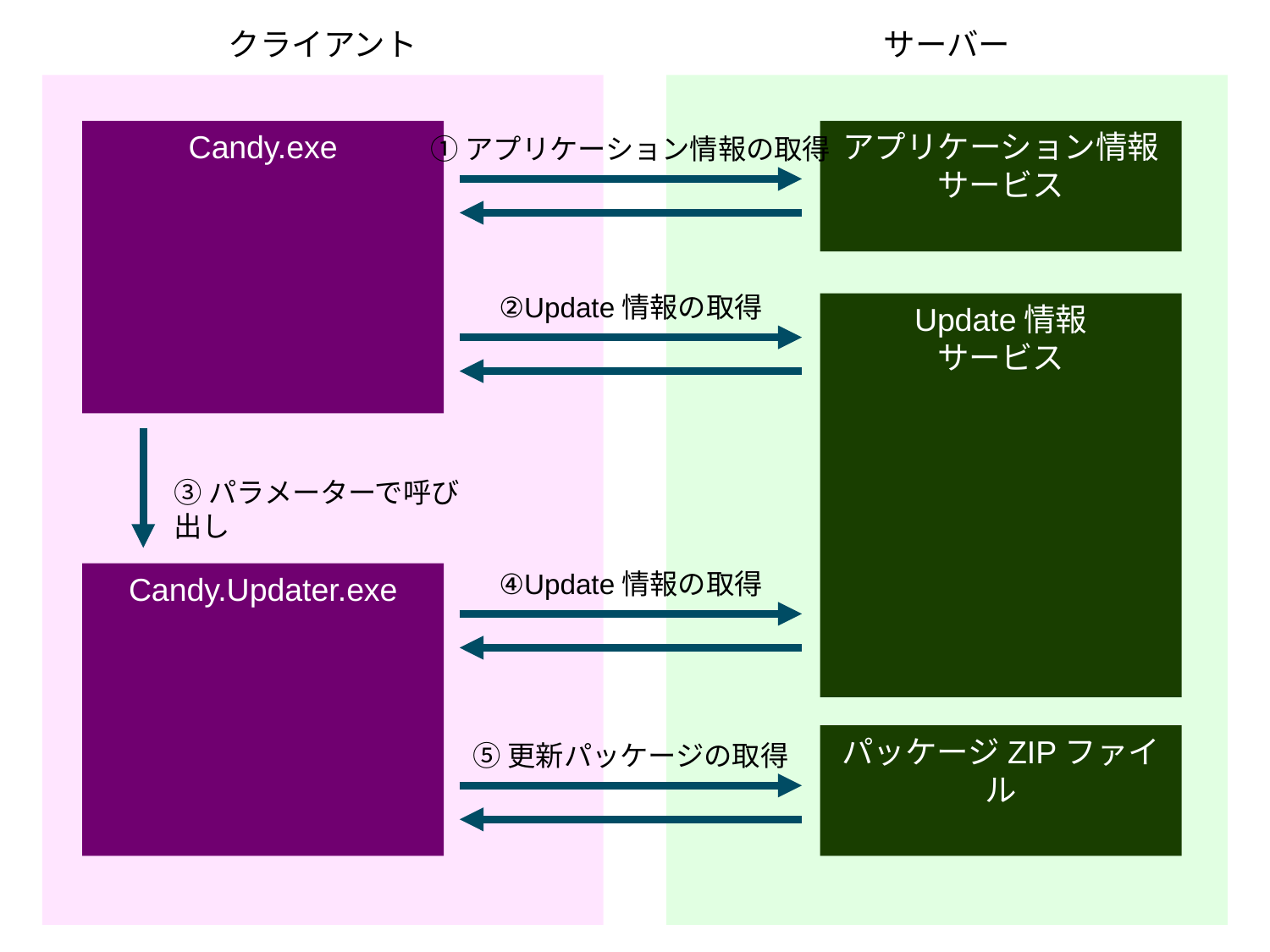

クライアント
サーバー

Candy.exe
アプリケーション情報
サービス
①アプリケーション情報の取得
②Update情報の取得
Update情報
サービス
③パラメーターで呼び出し
④Update情報の取得
Candy.Updater.exe
パッケージZIPファイル
⑤更新パッケージの取得